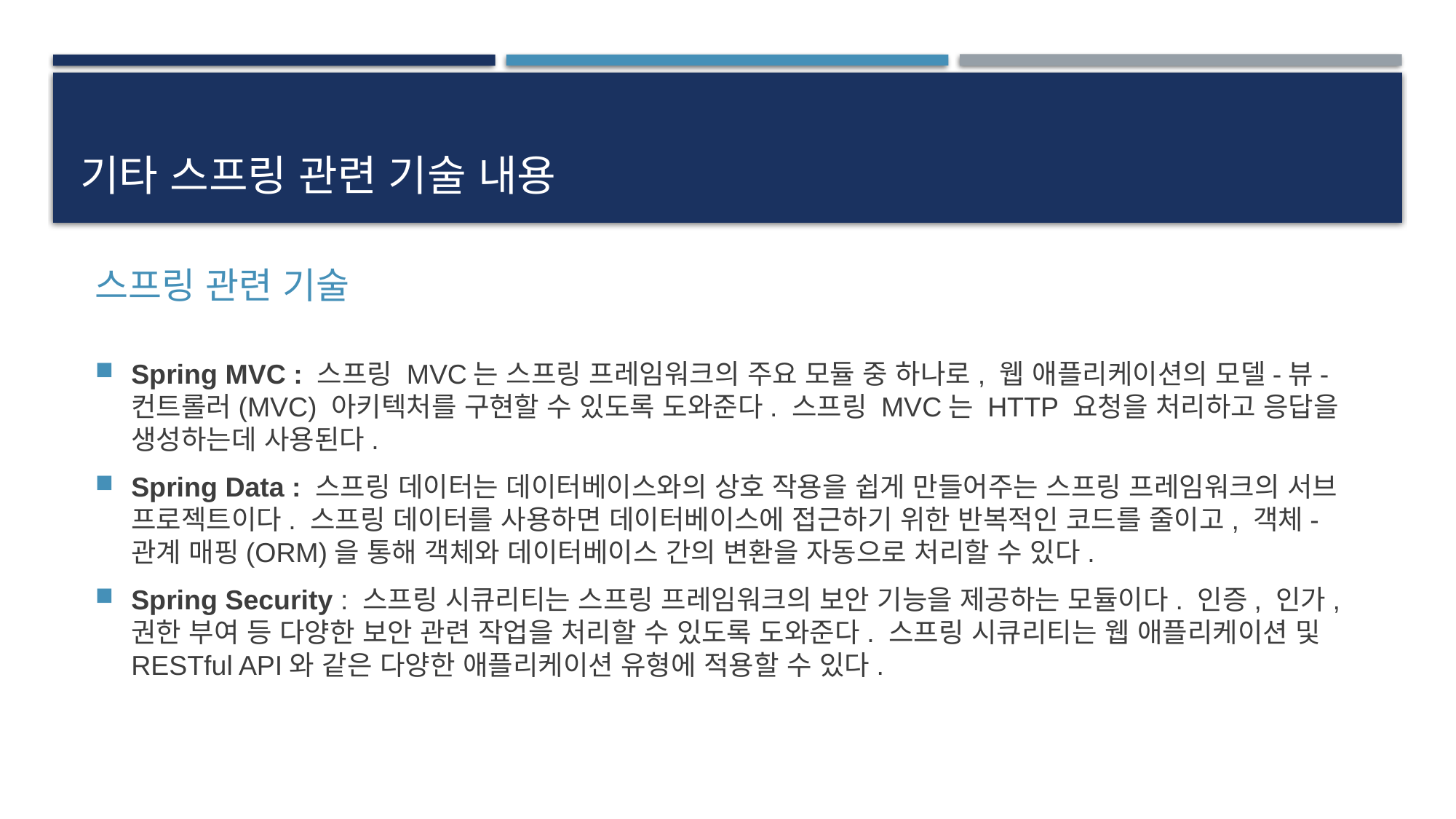

# 기타 스프링 관련 기술 내용
스프링 관련 기술
Spring MVC : 스프링 MVC는 스프링 프레임워크의 주요 모듈 중 하나로, 웹 애플리케이션의 모델-뷰-컨트롤러(MVC) 아키텍처를 구현할 수 있도록 도와준다. 스프링 MVC는 HTTP 요청을 처리하고 응답을 생성하는데 사용된다.
Spring Data : 스프링 데이터는 데이터베이스와의 상호 작용을 쉽게 만들어주는 스프링 프레임워크의 서브 프로젝트이다. 스프링 데이터를 사용하면 데이터베이스에 접근하기 위한 반복적인 코드를 줄이고, 객체-관계 매핑(ORM)을 통해 객체와 데이터베이스 간의 변환을 자동으로 처리할 수 있다.
Spring Security : 스프링 시큐리티는 스프링 프레임워크의 보안 기능을 제공하는 모듈이다. 인증, 인가, 권한 부여 등 다양한 보안 관련 작업을 처리할 수 있도록 도와준다. 스프링 시큐리티는 웹 애플리케이션 및 RESTful API와 같은 다양한 애플리케이션 유형에 적용할 수 있다.